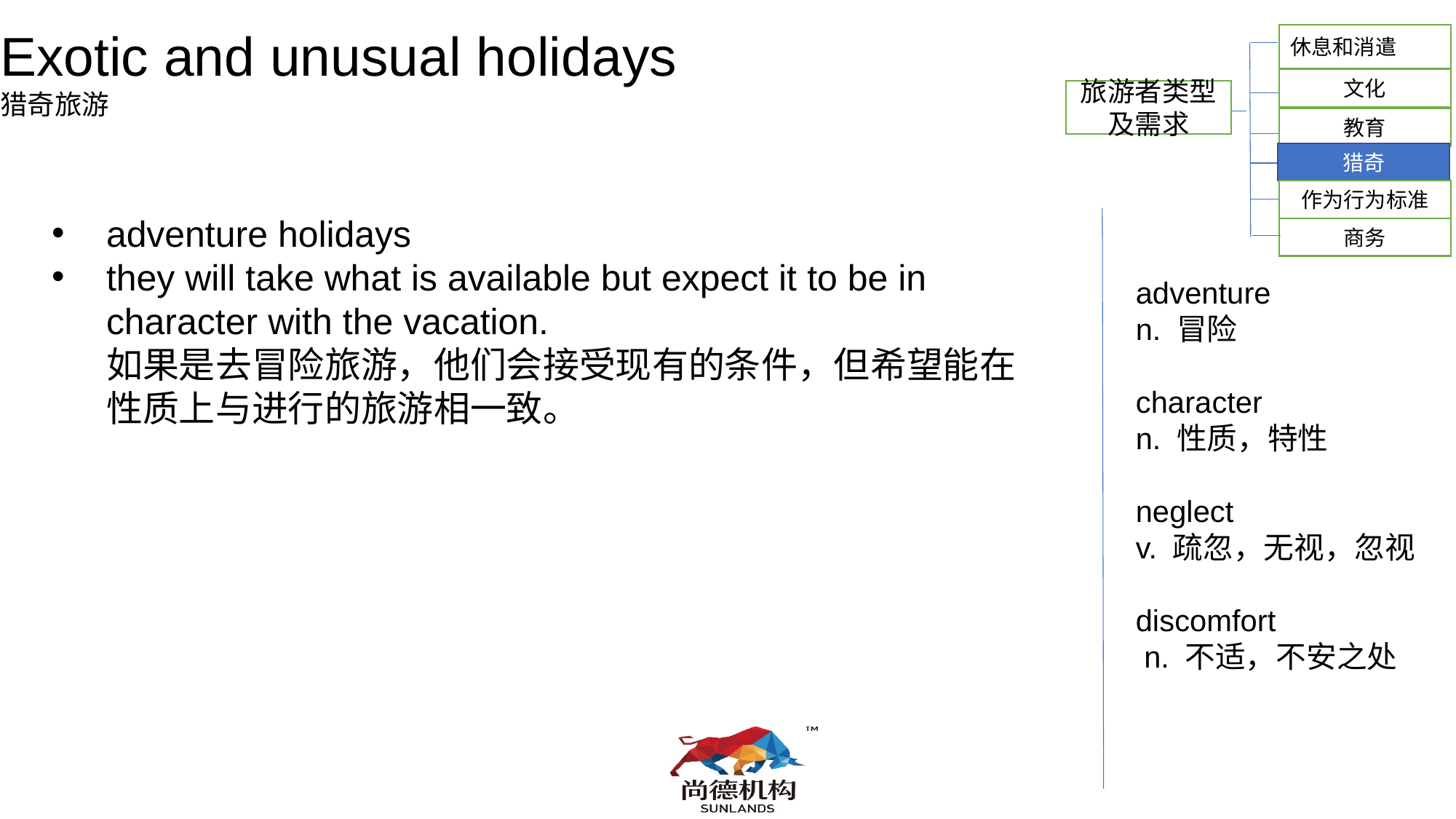

Exotic and unusual holidays
猎奇旅游
休息和消遣
文化
旅游者类型及需求
教育
猎奇
作为行为标准
adventure holidays
they will take what is available but expect it to be in character with the vacation.
如果是去冒险旅游，他们会接受现有的条件，但希望能在性质上与进行的旅游相一致。

商务
 adventure
 n. 冒险

 character
 n. 性质，特性

 neglect
 v. 疏忽，无视，忽视

 discomfort
  n. 不适，不安之处